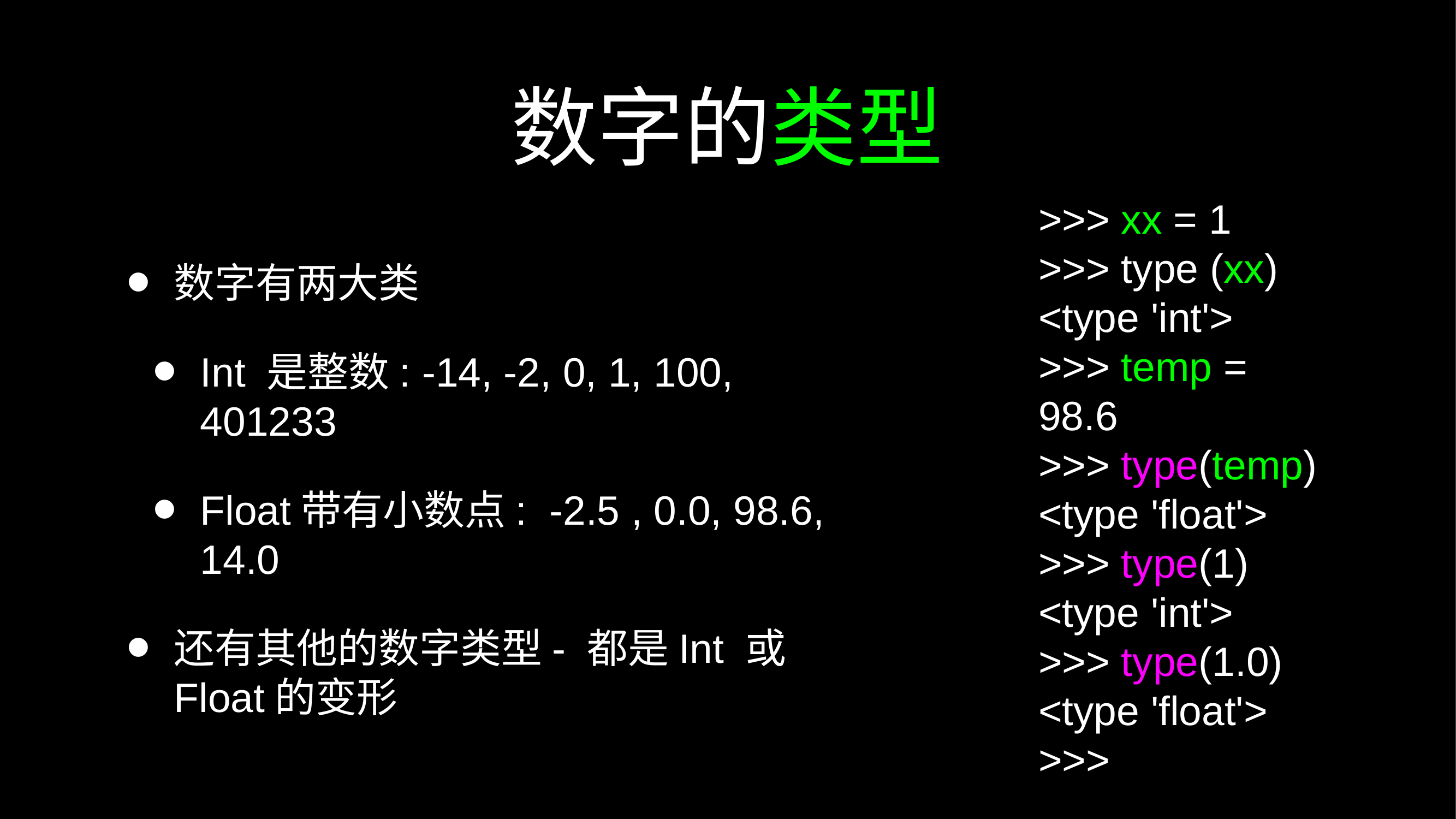

# 数字的类型
>>> xx = 1
>>> type (xx)
<type 'int'>
>>> temp = 98.6
>>> type(temp)
<type 'float'>
>>> type(1)
<type 'int'>
>>> type(1.0)
<type 'float'>
>>>
数字有两大类
Int 是整数: -14, -2, 0, 1, 100, 401233
Float带有小数点:  -2.5 , 0.0, 98.6, 14.0
还有其他的数字类型- 都是Int 或 Float的变形